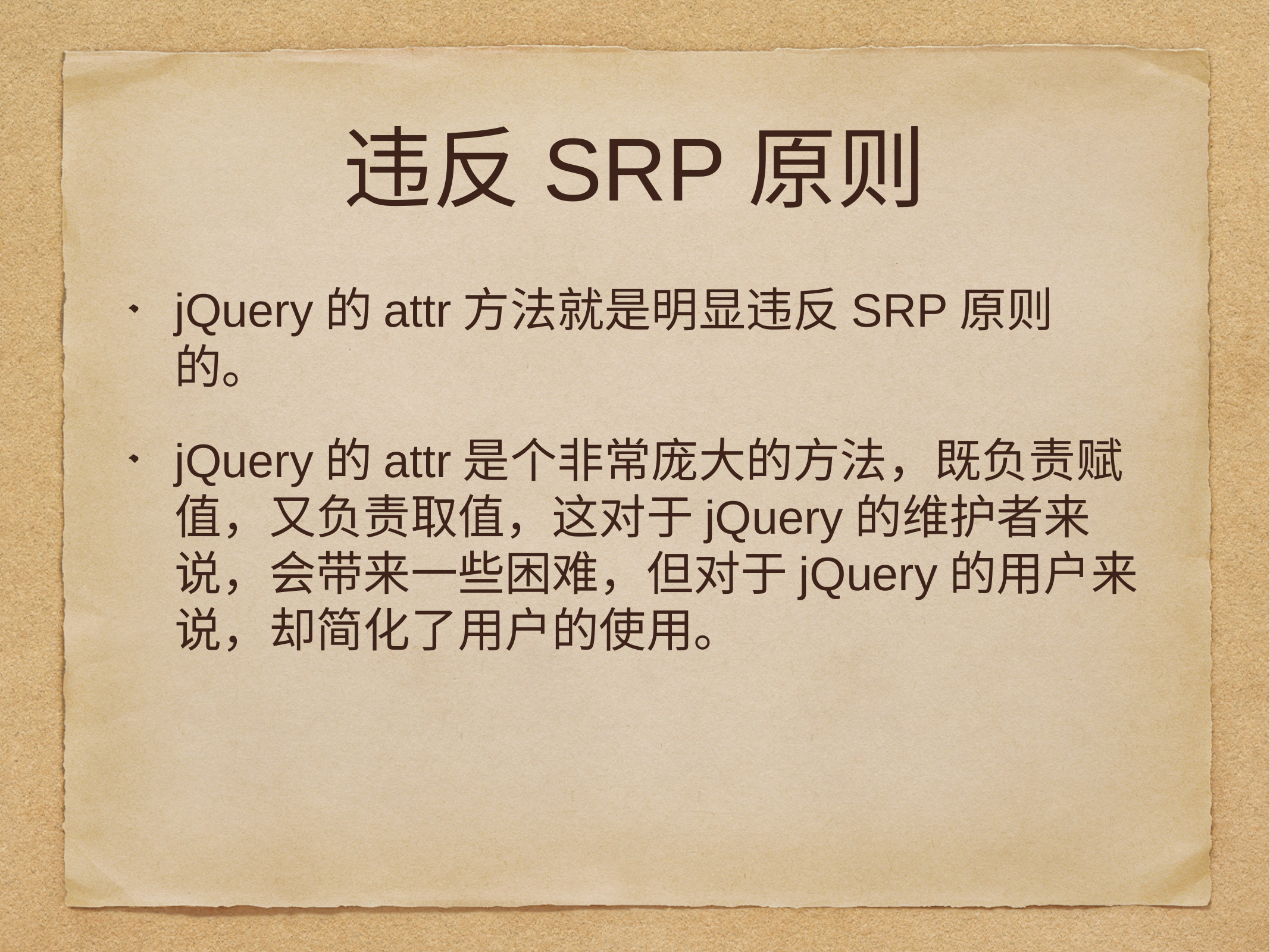

# 违反SRP原则
jQuery的attr方法就是明显违反SRP原则的。
jQuery的attr是个非常庞大的方法，既负责赋值，又负责取值，这对于jQuery的维护者来说，会带来一些困难，但对于jQuery的用户来说，却简化了用户的使用。